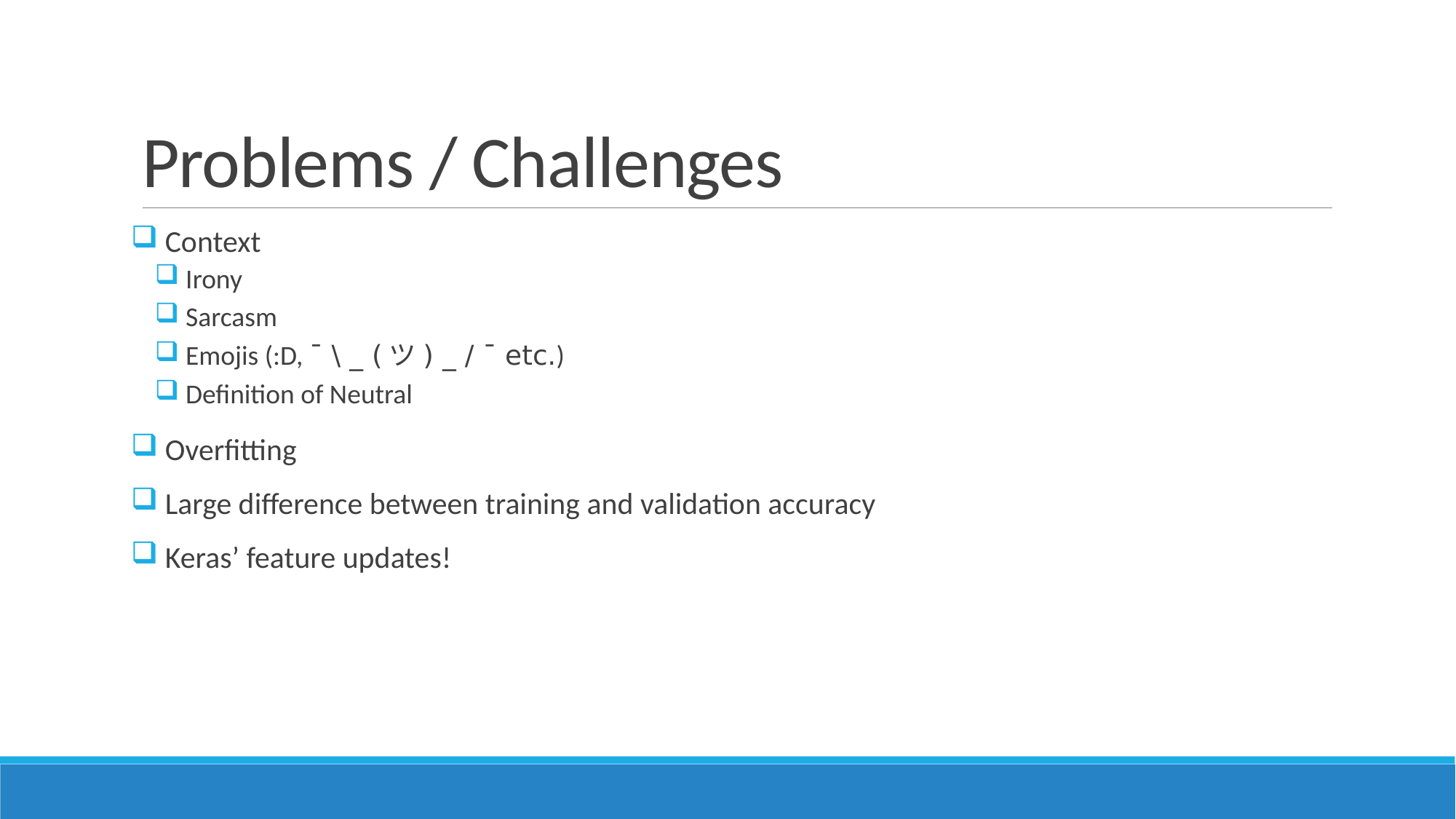

# Problems / Challenges
 Context
 Irony
 Sarcasm
 Emojis (:D, ¯ \ _ (ツ) _ / ¯ etc.)
 Definition of Neutral
 Overfitting
 Large difference between training and validation accuracy
 Keras’ feature updates!